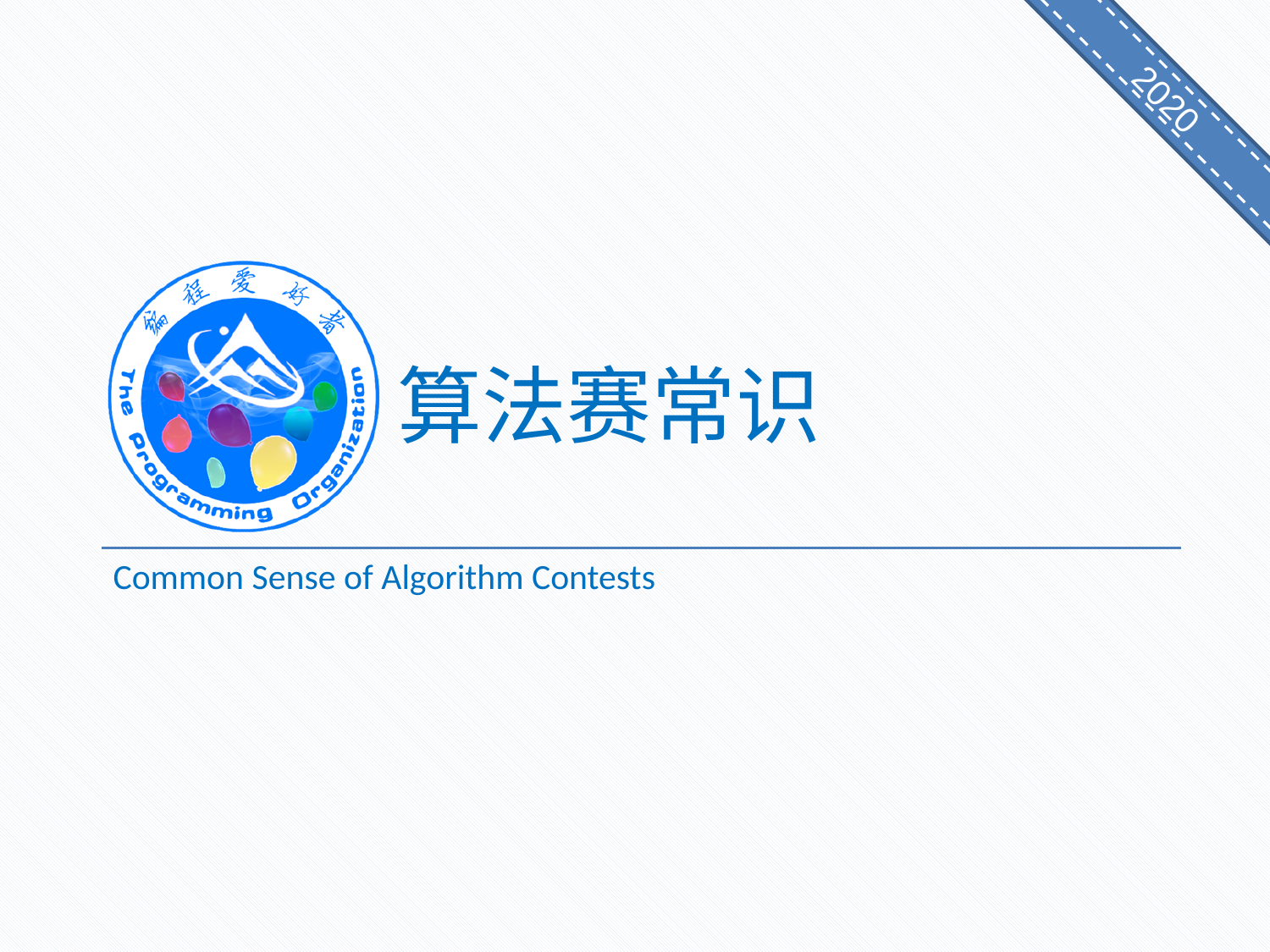

# 算法赛常识
Common Sense of Algorithm Contests